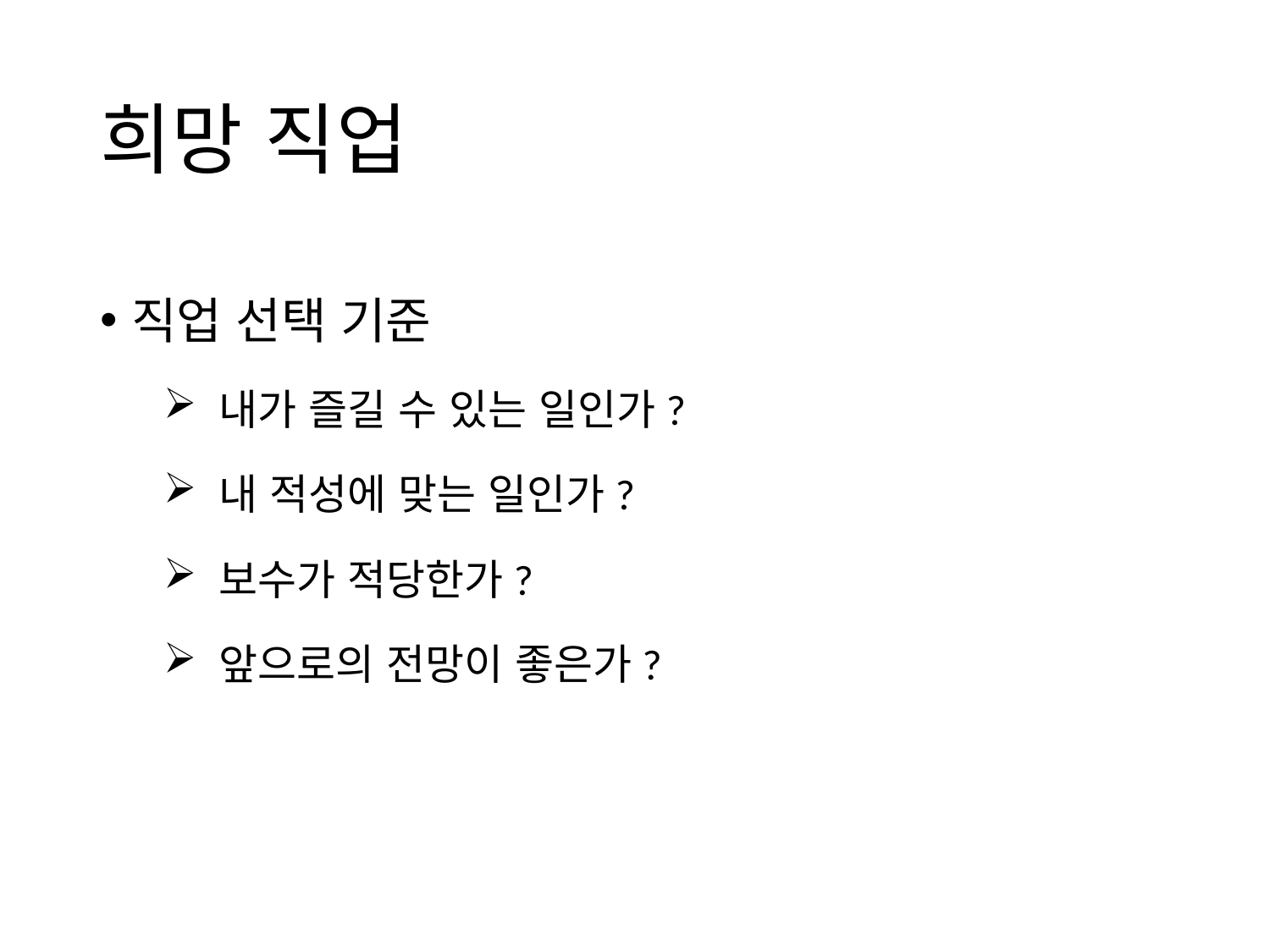

# 희망 직업
직업 선택 기준
 내가 즐길 수 있는 일인가?
 내 적성에 맞는 일인가?
 보수가 적당한가?
 앞으로의 전망이 좋은가?